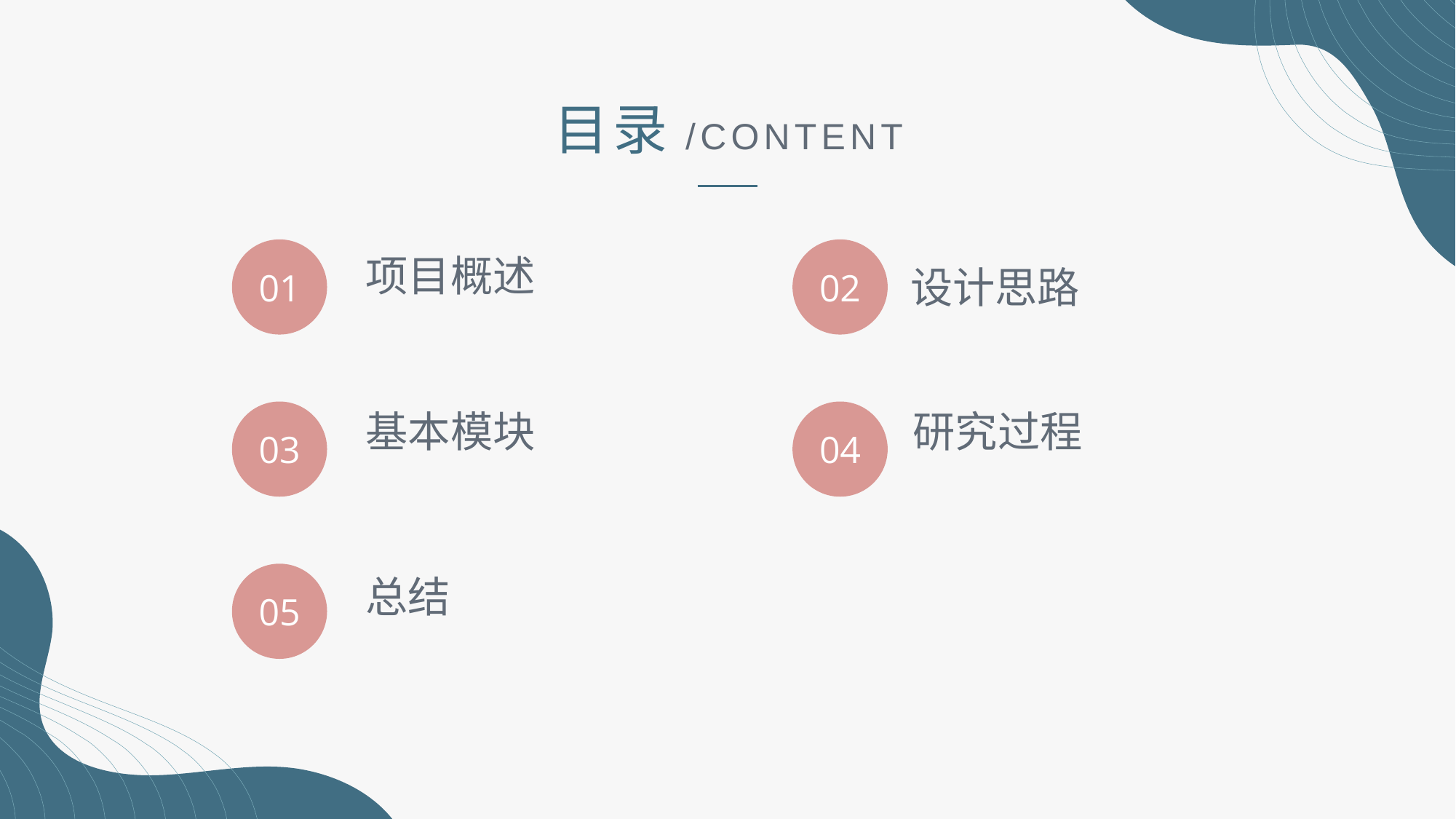

目录/CONTENT
01
02
项目概述
设计思路

基本模块
研究过程
03
04

05
总结